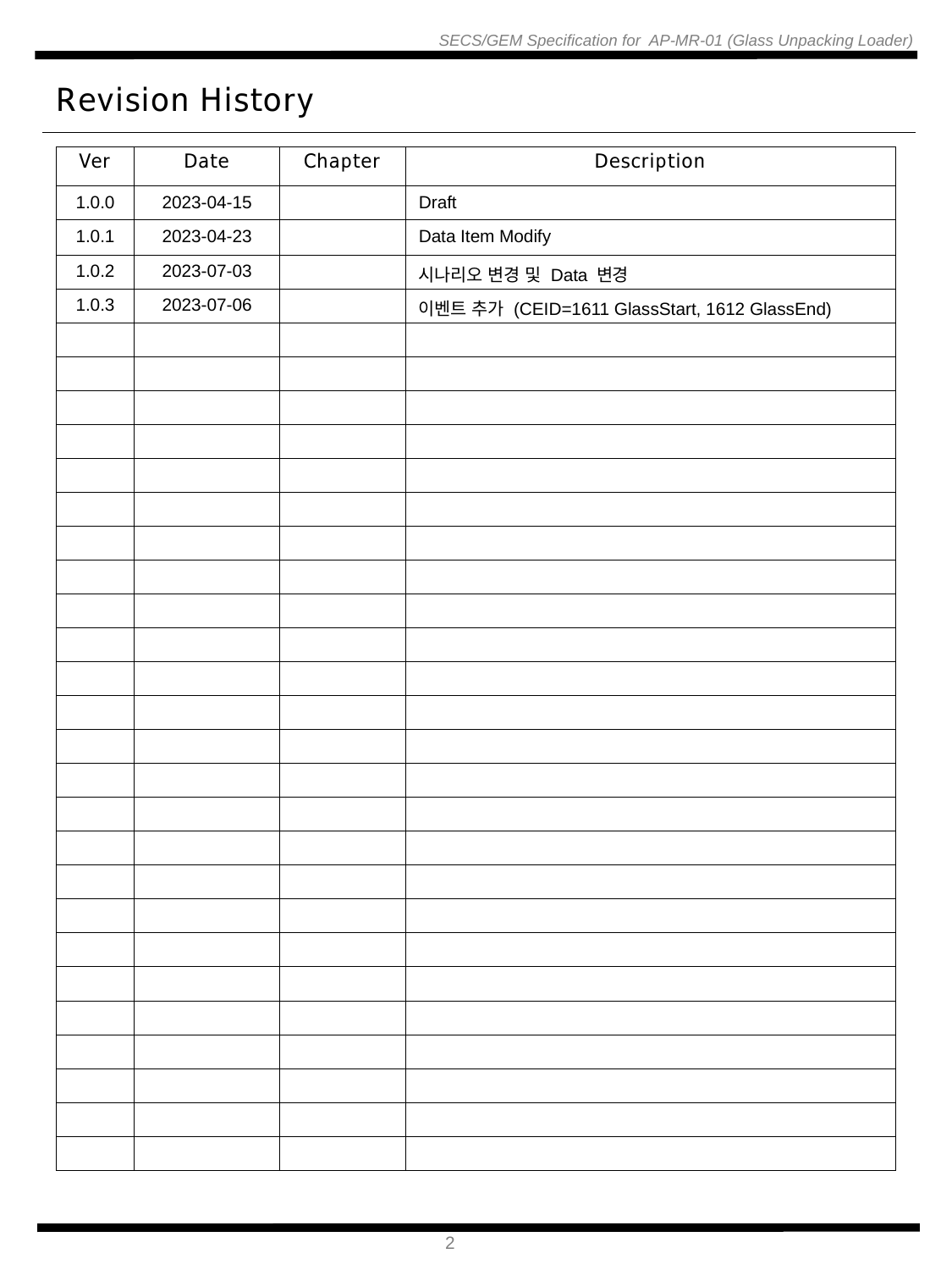

Revision History
| Ver | Date | Chapter | Description |
| --- | --- | --- | --- |
| 1.0.0 | 2023-04-15 |  | Draft |
| 1.0.1 | 2023-04-23 |  | Data Item Modify |
| 1.0.2 | 2023-07-03 |  | 시나리오 변경 및 Data 변경 |
| 1.0.3 | 2023-07-06 |  | 이벤트 추가 (CEID=1611 GlassStart, 1612 GlassEnd) |
|  |  |  |  |
|  |  |  |  |
|  |  |  |  |
|  |  |  |  |
|  |  |  |  |
|  |  |  |  |
|  |  |  |  |
|  |  |  |  |
|  |  |  |  |
|  |  |  |  |
|  |  |  |  |
|  |  |  |  |
|  |  |  |  |
|  |  |  |  |
|  |  |  |  |
|  |  |  |  |
|  |  |  |  |
|  |  |  |  |
|  |  |  |  |
|  |  |  |  |
|  |  |  |  |
|  |  |  |  |
|  |  |  |  |
|  |  |  |  |
|  |  |  |  |